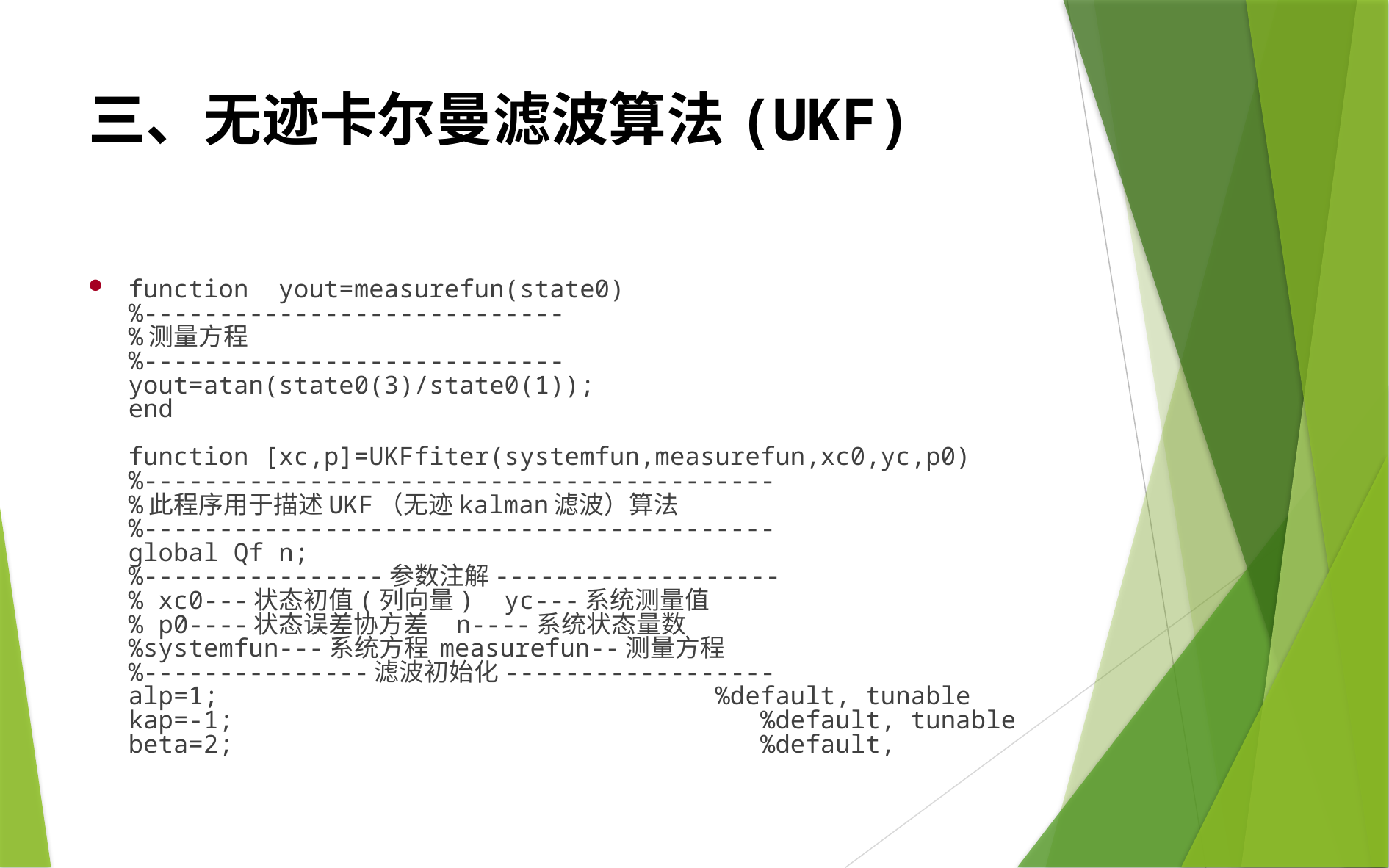

# 三、无迹卡尔曼滤波算法(UKF)
function  yout=measurefun(state0)
%----------------------------
%测量方程
%----------------------------
yout=atan(state0(3)/state0(1));
end
function [xc,p]=UKFfiter(systemfun,measurefun,xc0,yc,p0)
%------------------------------------------
%此程序用于描述UKF（无迹kalman滤波）算法
%------------------------------------------
global Qf n;
%----------------参数注解-------------------
% xc0---状态初值(列向量)  yc---系统测量值
% p0----状态误差协方差    n----系统状态量数
%systemfun---系统方程 measurefun--测量方程
%---------------滤波初始化------------------
alp=1;                                 %default, tunable
kap=-1;                                   %default, tunable
beta=2;                                   %default,